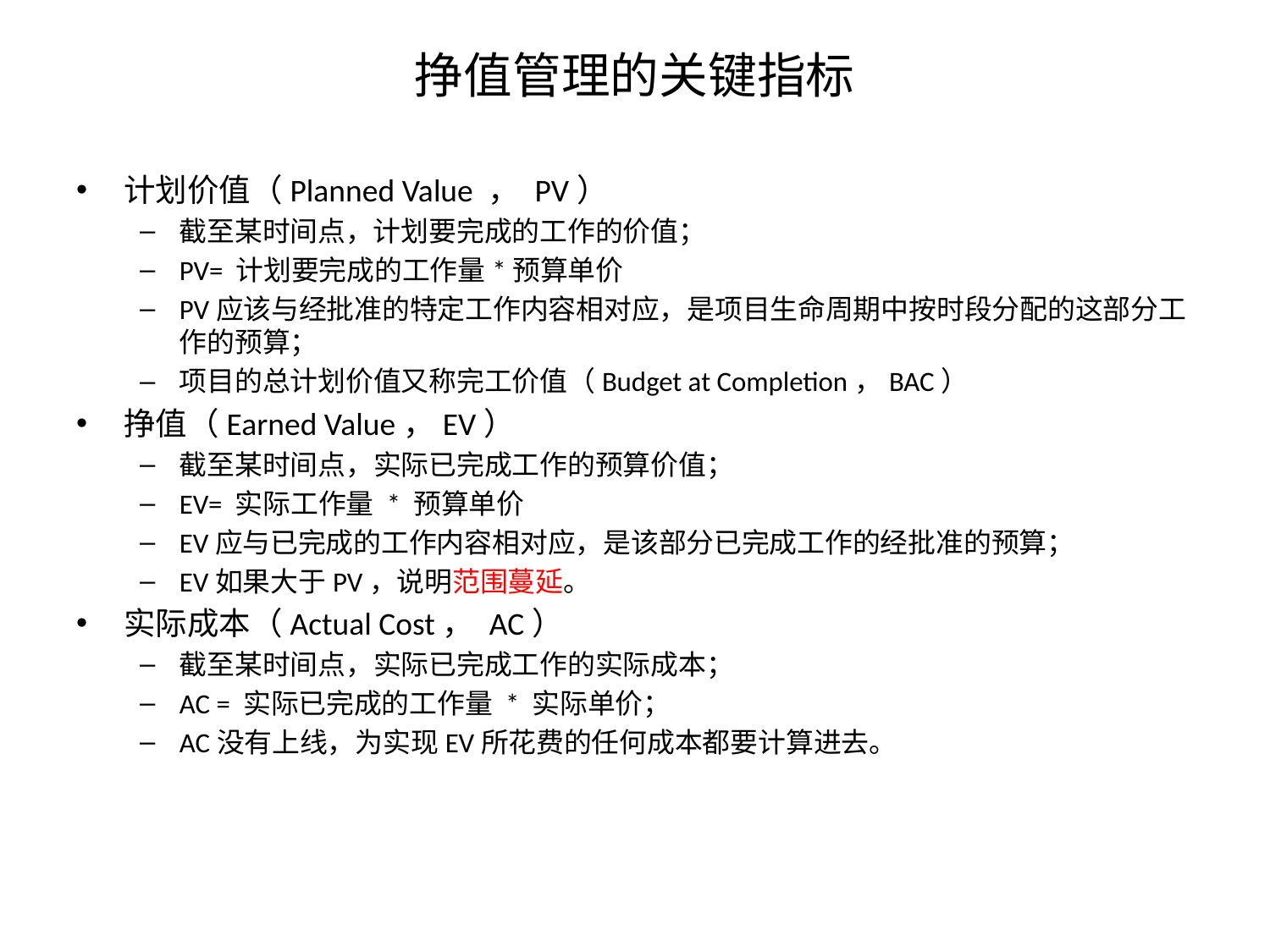

# 挣值管理的关键指标
计划价值（Planned Value ， PV）
截至某时间点，计划要完成的工作的价值；
PV= 计划要完成的工作量*预算单价
PV应该与经批准的特定工作内容相对应，是项目生命周期中按时段分配的这部分工作的预算；
项目的总计划价值又称完工价值（Budget at Completion，BAC）
挣值（Earned Value，EV）
截至某时间点，实际已完成工作的预算价值；
EV= 实际工作量 * 预算单价
EV应与已完成的工作内容相对应，是该部分已完成工作的经批准的预算；
EV如果大于PV，说明范围蔓延。
实际成本（Actual Cost， AC）
截至某时间点，实际已完成工作的实际成本；
AC = 实际已完成的工作量 * 实际单价；
AC没有上线，为实现EV所花费的任何成本都要计算进去。